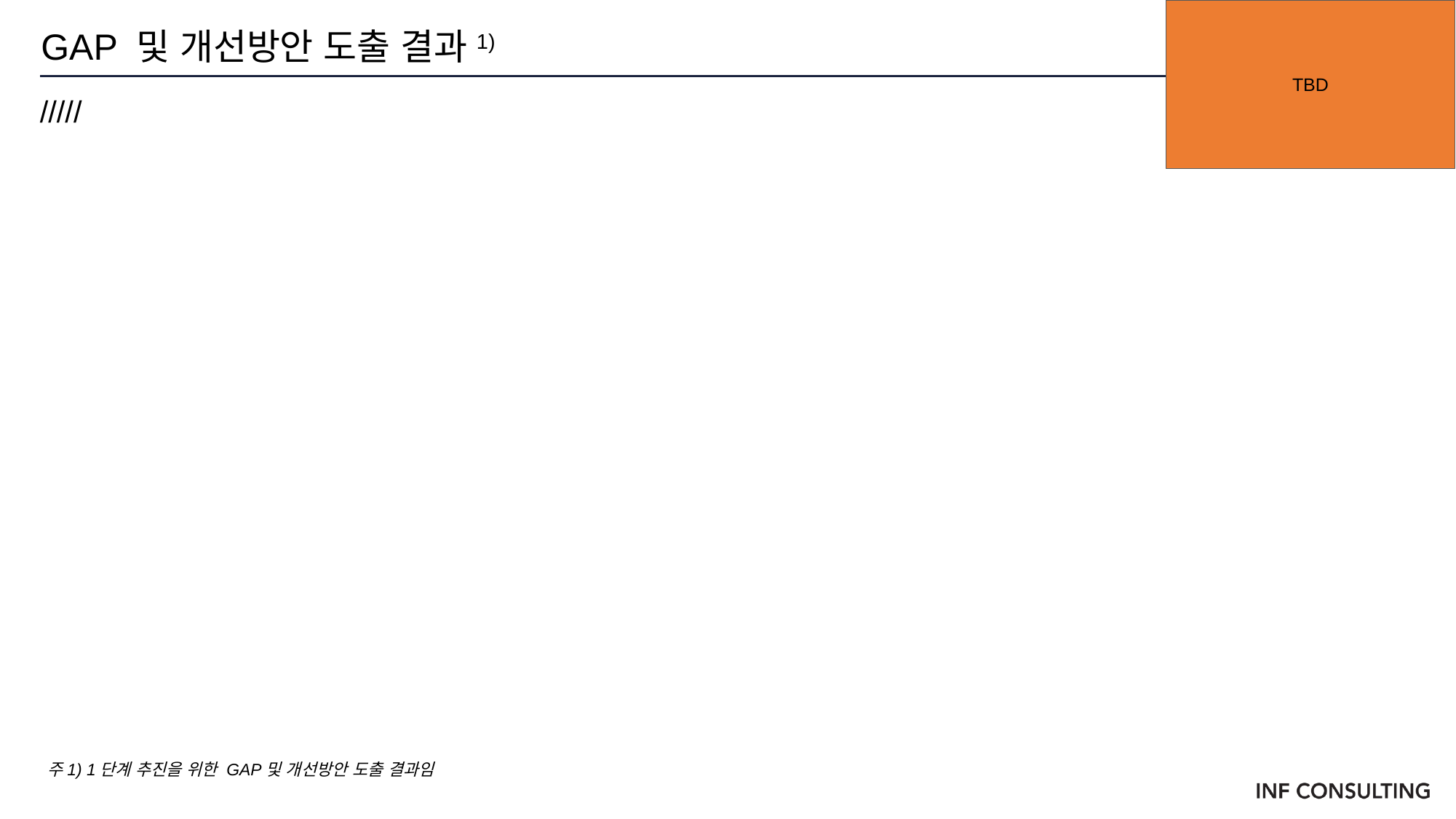

TBD
# GAP 및 개선방안 도출 결과1)
/////
주1) 1단계 추진을 위한 GAP및 개선방안 도출 결과임